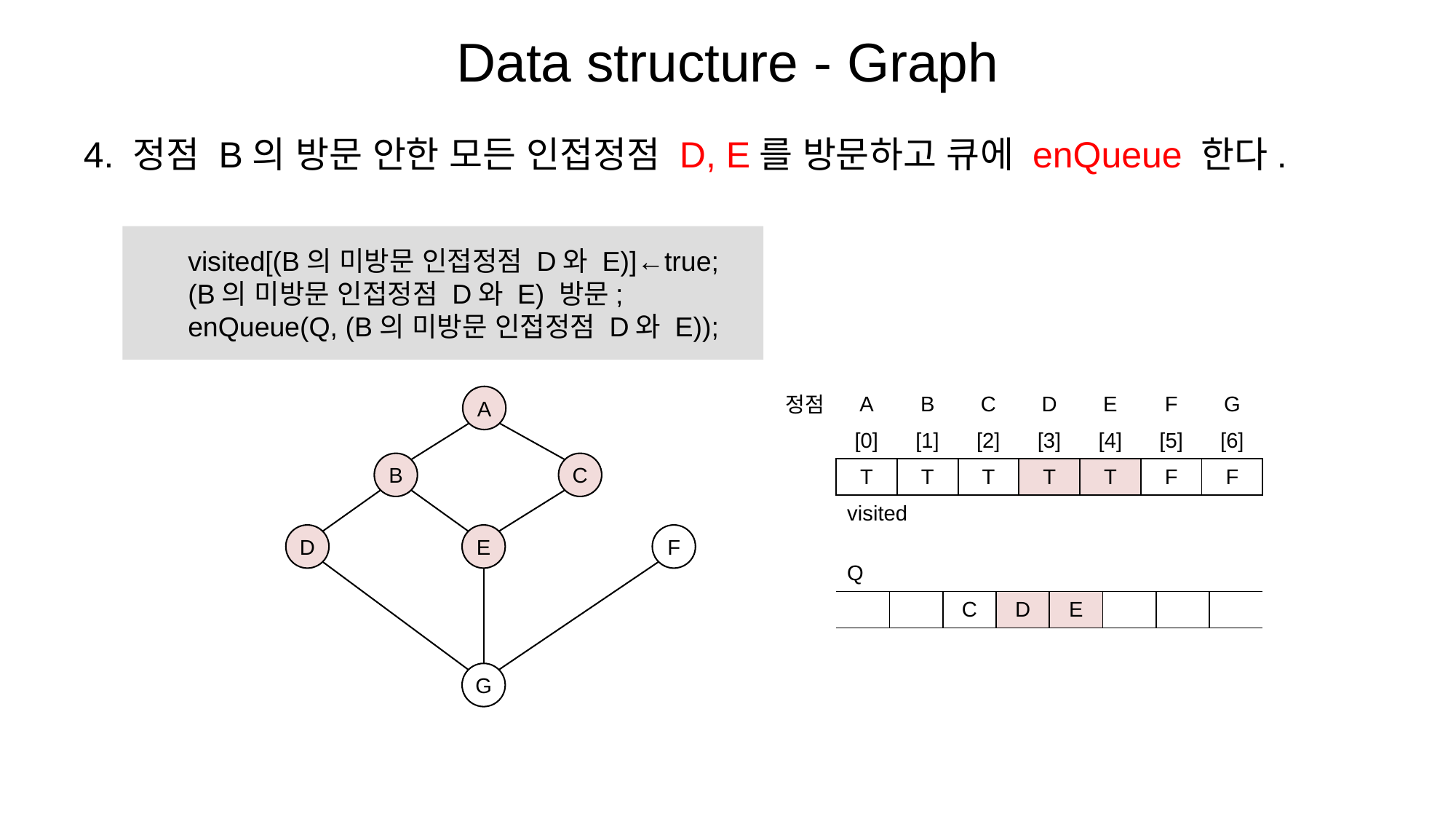

# Data structure - Graph
4. 정점 B의 방문 안한 모든 인접정점 D, E를 방문하고 큐에 enQueue 한다.

visited[(B의 미방문 인접정점 D와 E)]←true;
(B의 미방문 인접정점 D와 E) 방문;
enQueue(Q, (B의 미방문 인접정점 D와 E));
정점
| A | B | C | D | E | F | G |
| --- | --- | --- | --- | --- | --- | --- |
| [0] | [1] | [2] | [3] | [4] | [5] | [6] |
| T | T | T | T | T | F | F |
| visited |  |  |  |  |  |  |
A
B
C
D
E
F
| Q |  |  |  |  |  |  |  |
| --- | --- | --- | --- | --- | --- | --- | --- |
|  |  | C | D | E |  |  |  |
G